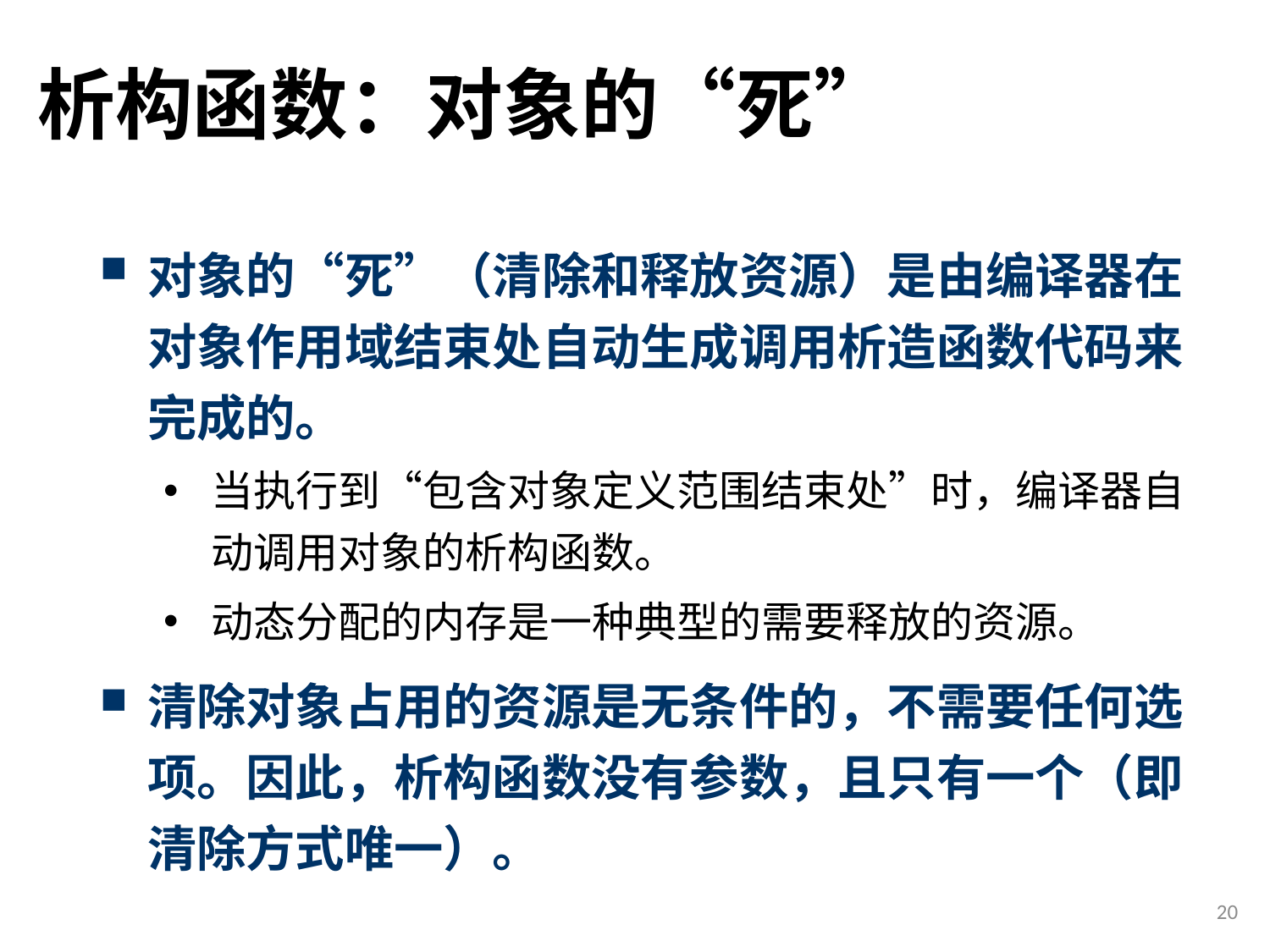

# 析构函数：对象的“死”
对象的“死”（清除和释放资源）是由编译器在对象作用域结束处自动生成调用析造函数代码来完成的。
当执行到“包含对象定义范围结束处”时，编译器自动调用对象的析构函数。
动态分配的内存是一种典型的需要释放的资源。
清除对象占用的资源是无条件的，不需要任何选项。因此，析构函数没有参数，且只有一个（即清除方式唯一）。
20